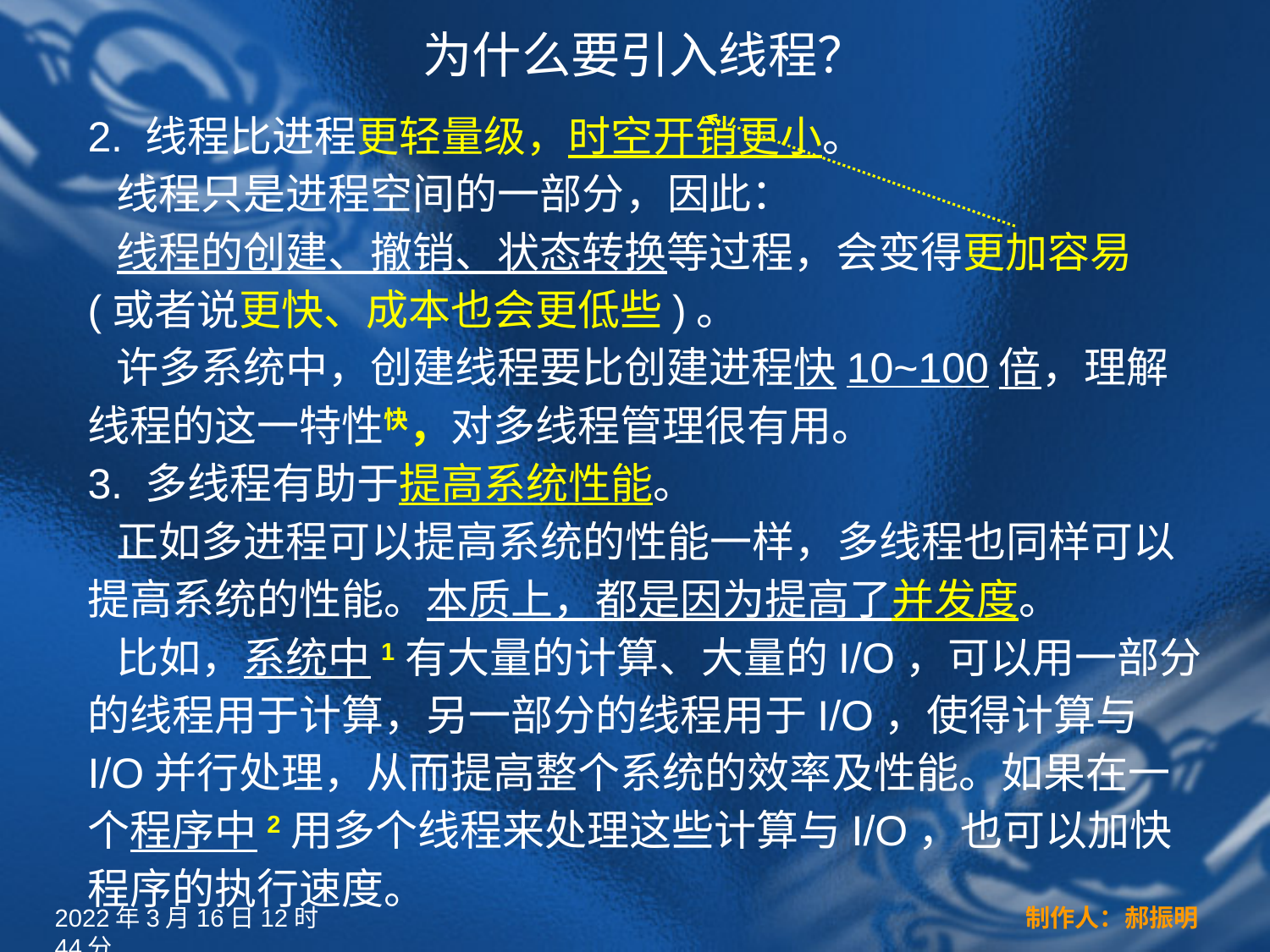

# 为什么要引入线程？
2. 线程比进程更轻量级，时空开销更小。
  线程只是进程空间的一部分，因此：
  线程的创建、撤销、状态转换等过程，会变得更加容易(或者说更快、成本也会更低些)。
  许多系统中，创建线程要比创建进程快10~100倍，理解线程的这一特性快，对多线程管理很有用。
3. 多线程有助于提高系统性能。
  正如多进程可以提高系统的性能一样，多线程也同样可以提高系统的性能。本质上，都是因为提高了并发度。
  比如，系统中1有大量的计算、大量的I/O，可以用一部分的线程用于计算，另一部分的线程用于I/O，使得计算与I/O并行处理，从而提高整个系统的效率及性能。如果在一个程序中2用多个线程来处理这些计算与I/O，也可以加快程序的执行速度。

2022年3月16日12时44分
制作人：郝振明